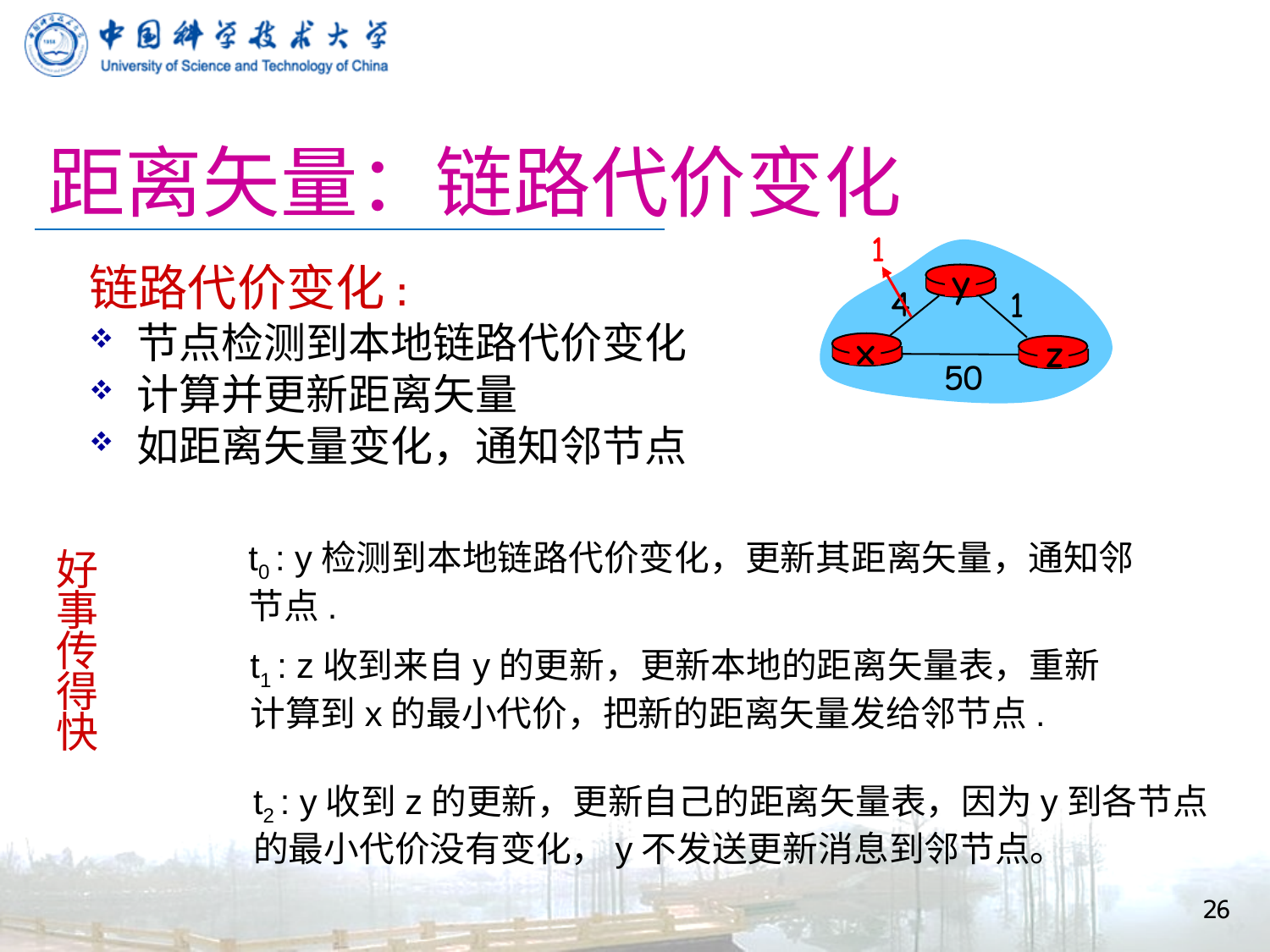

# 距离矢量：链路代价变化
1

y

4
1

x

z

50

链路代价变化:
节点检测到本地链路代价变化
计算并更新距离矢量
如距离矢量变化，通知邻节点
t0 : y检测到本地链路代价变化，更新其距离矢量，通知邻节点.

好事传
得快
t1 : z收到来自y的更新，更新本地的距离矢量表，重新计算到x的最小代价，把新的距离矢量发给邻节点.

t2 : y收到z的更新，更新自己的距离矢量表，因为y到各节点的最小代价没有变化，y不发送更新消息到邻节点。
26